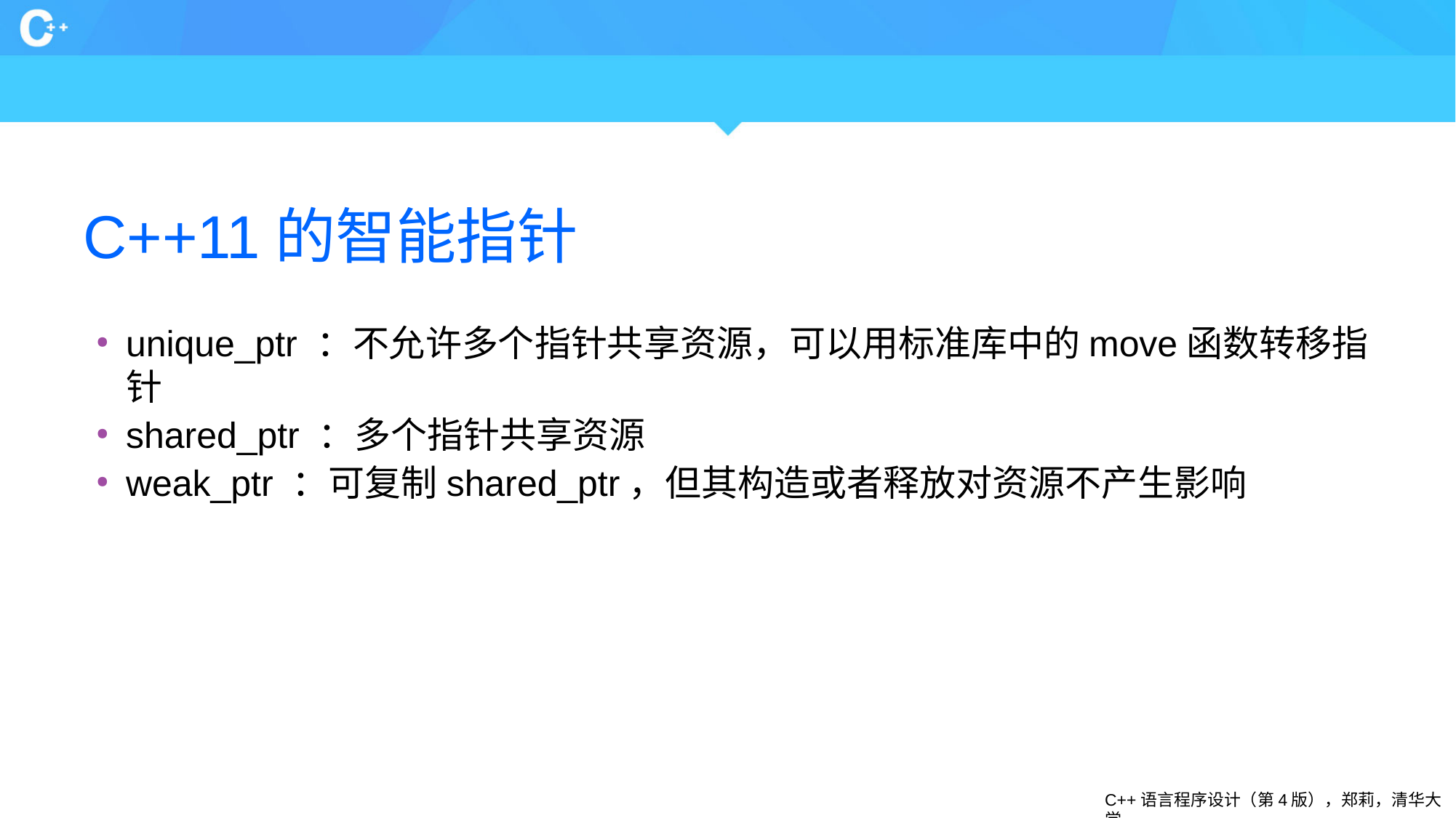

# C++11的智能指针
unique_ptr ：不允许多个指针共享资源，可以用标准库中的move函数转移指针
shared_ptr ：多个指针共享资源
weak_ptr ：可复制shared_ptr，但其构造或者释放对资源不产生影响